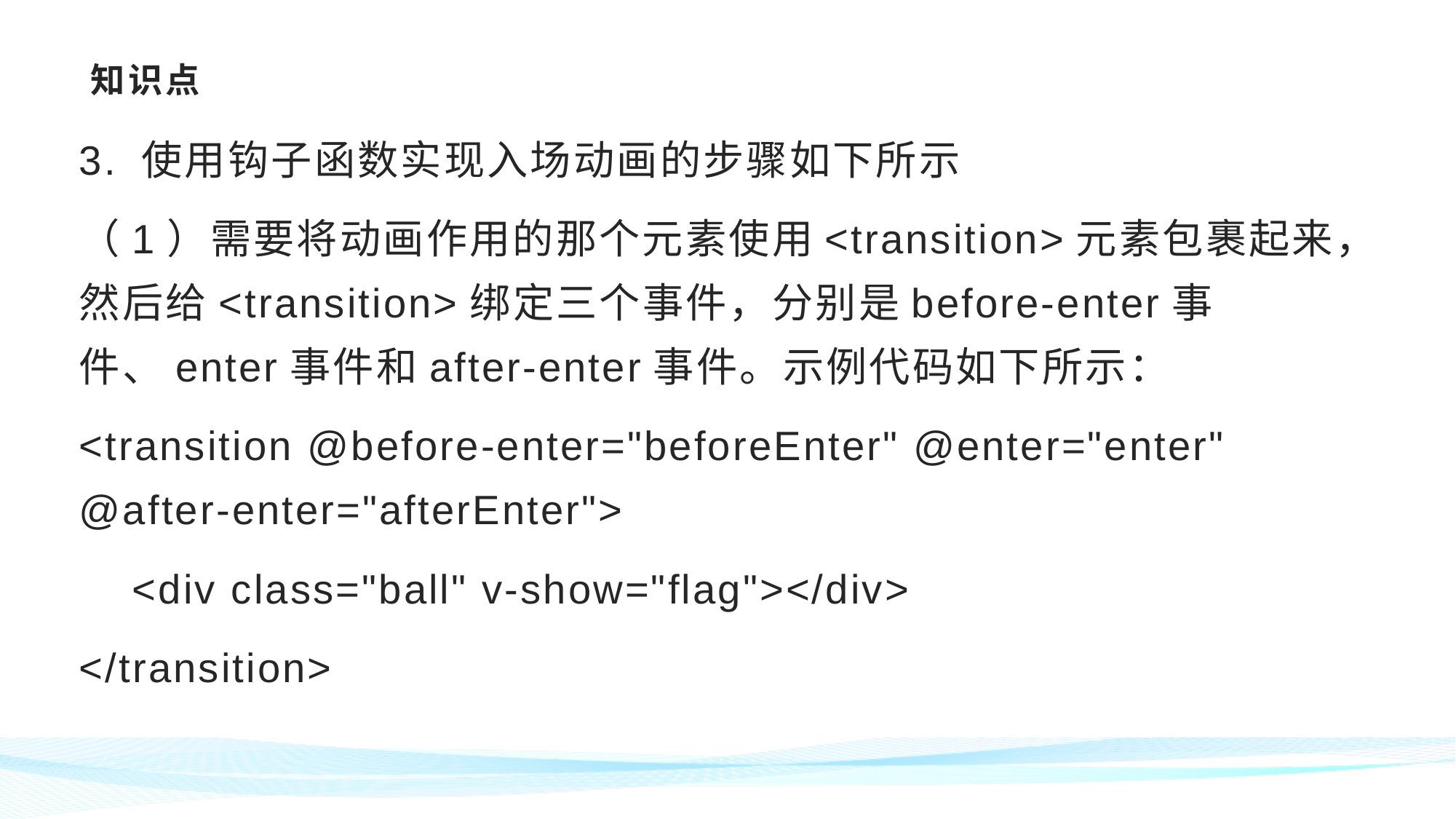

# 知识点
3. 使用钩子函数实现入场动画的步骤如下所示
（1）需要将动画作用的那个元素使用<transition>元素包裹起来，然后给<transition>绑定三个事件，分别是before-enter事件、enter事件和after-enter事件。示例代码如下所示：
<transition @before-enter="beforeEnter" @enter="enter" @after-enter="afterEnter">
　<div class="ball" v-show="flag"></div>
</transition>